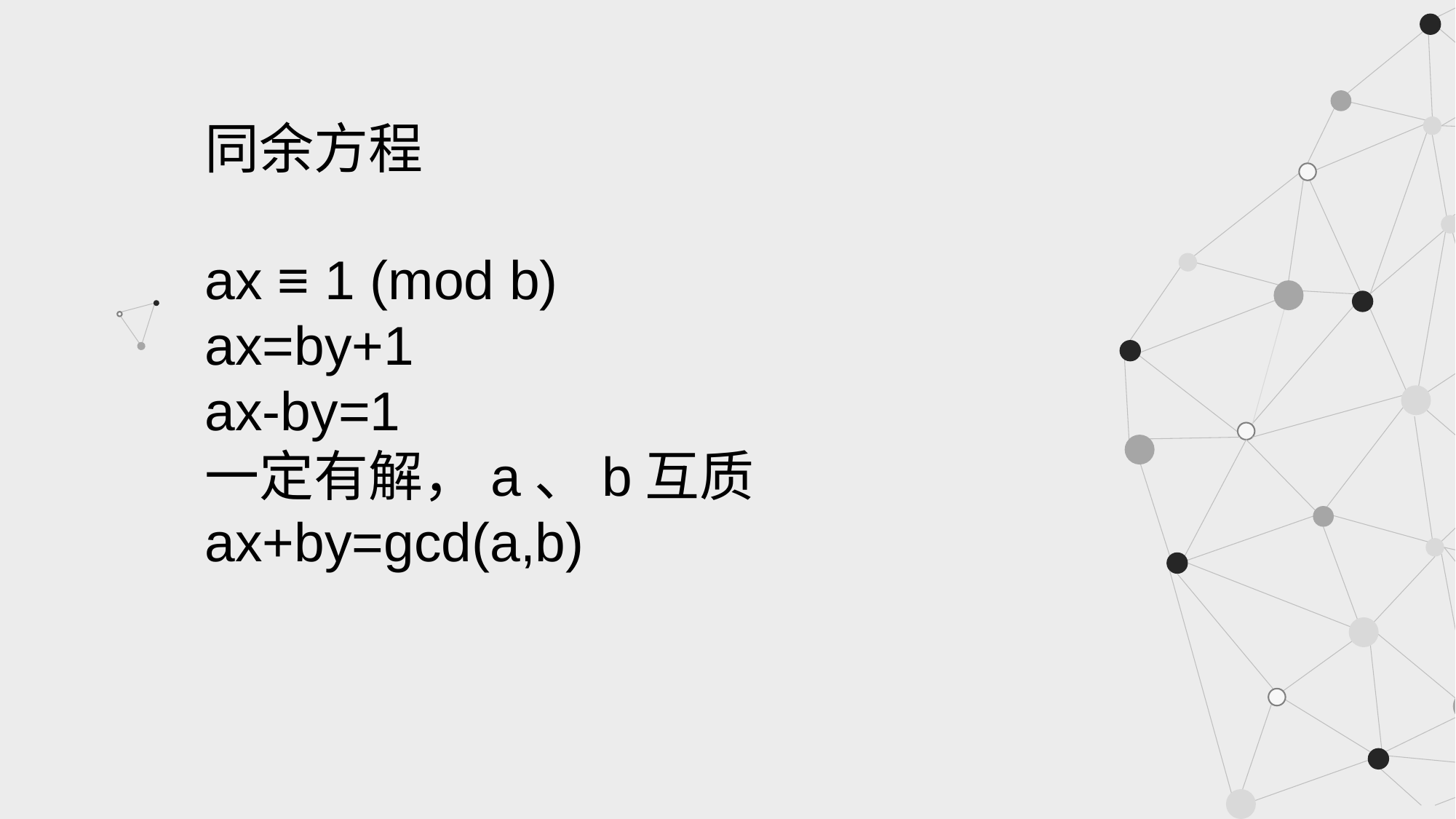

同余方程

ax ≡ 1 (mod b)
ax=by+1
ax-by=1
一定有解，a、b互质
ax+by=gcd(a,b)